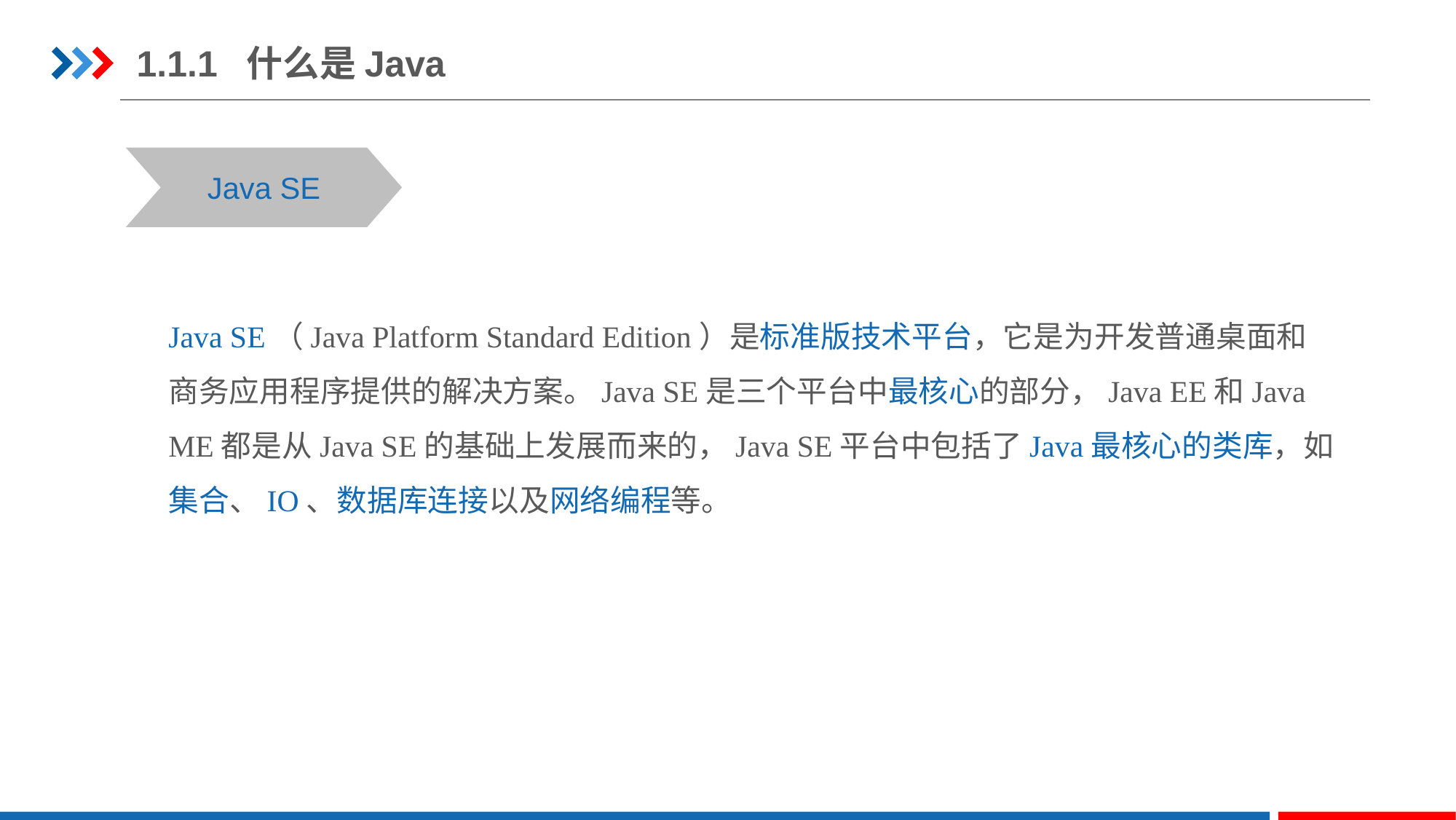

1.1.1  什么是Java

Java SE
Java SE（Java Platform Standard Edition）是标准版技术平台，它是为开发普通桌面和商务应用程序提供的解决方案。Java SE是三个平台中最核心的部分，Java EE和Java ME都是从Java SE的基础上发展而来的，Java SE平台中包括了Java最核心的类库，如集合、IO、数据库连接以及网络编程等。